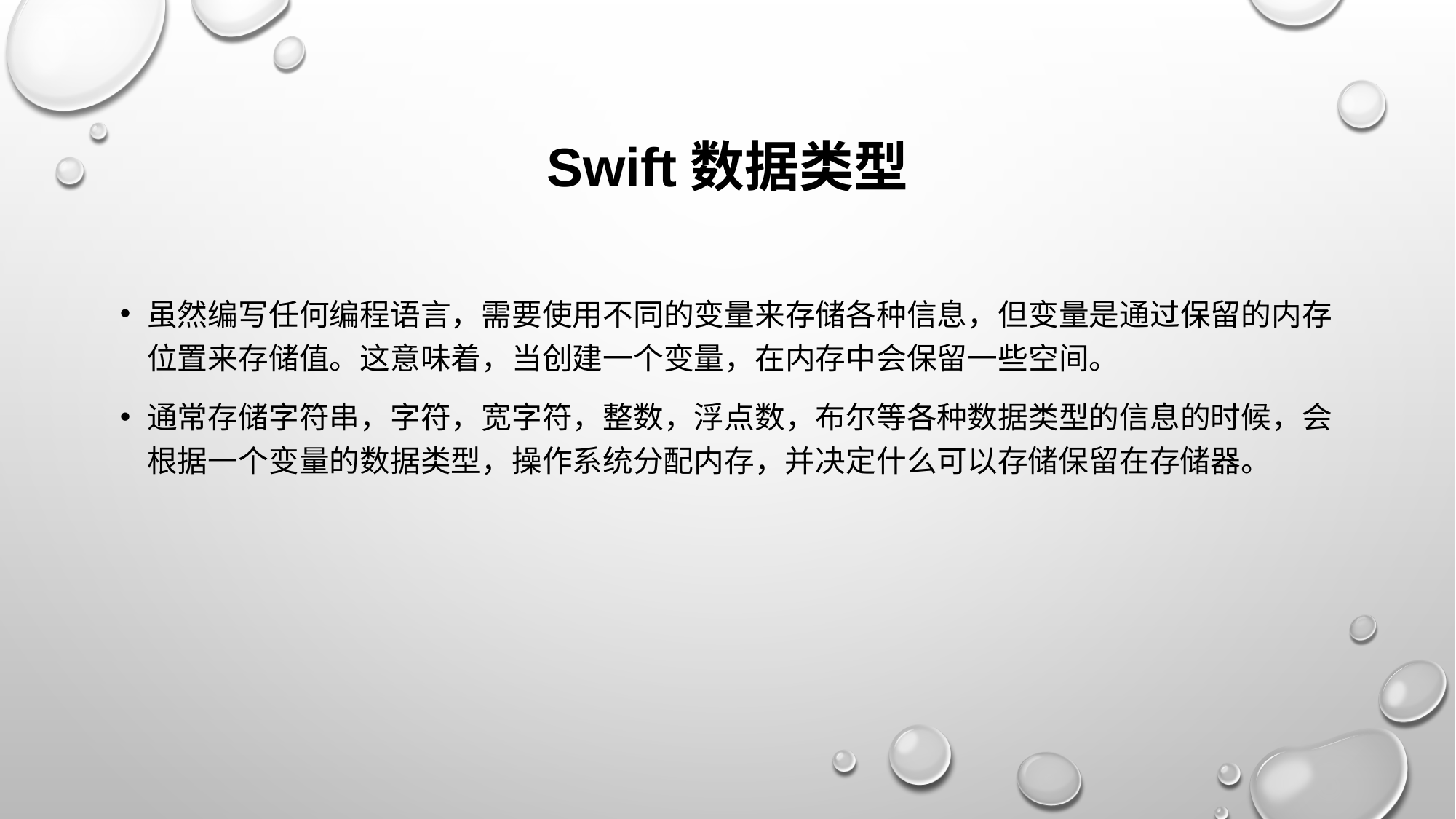

# Swift数据类型
虽然编写任何编程语言，需要使用不同的变量来存储各种信息，但变量是通过保留的内存位置来存储值。这意味着，当创建一个变量，在内存中会保留一些空间。
通常存储字符串，字符，宽字符，整数，浮点数，布尔等各种数据类型的信息的时候，会根据一个变量的数据类型，操作系统分配内存，并决定什么可以存储保留在存储器。